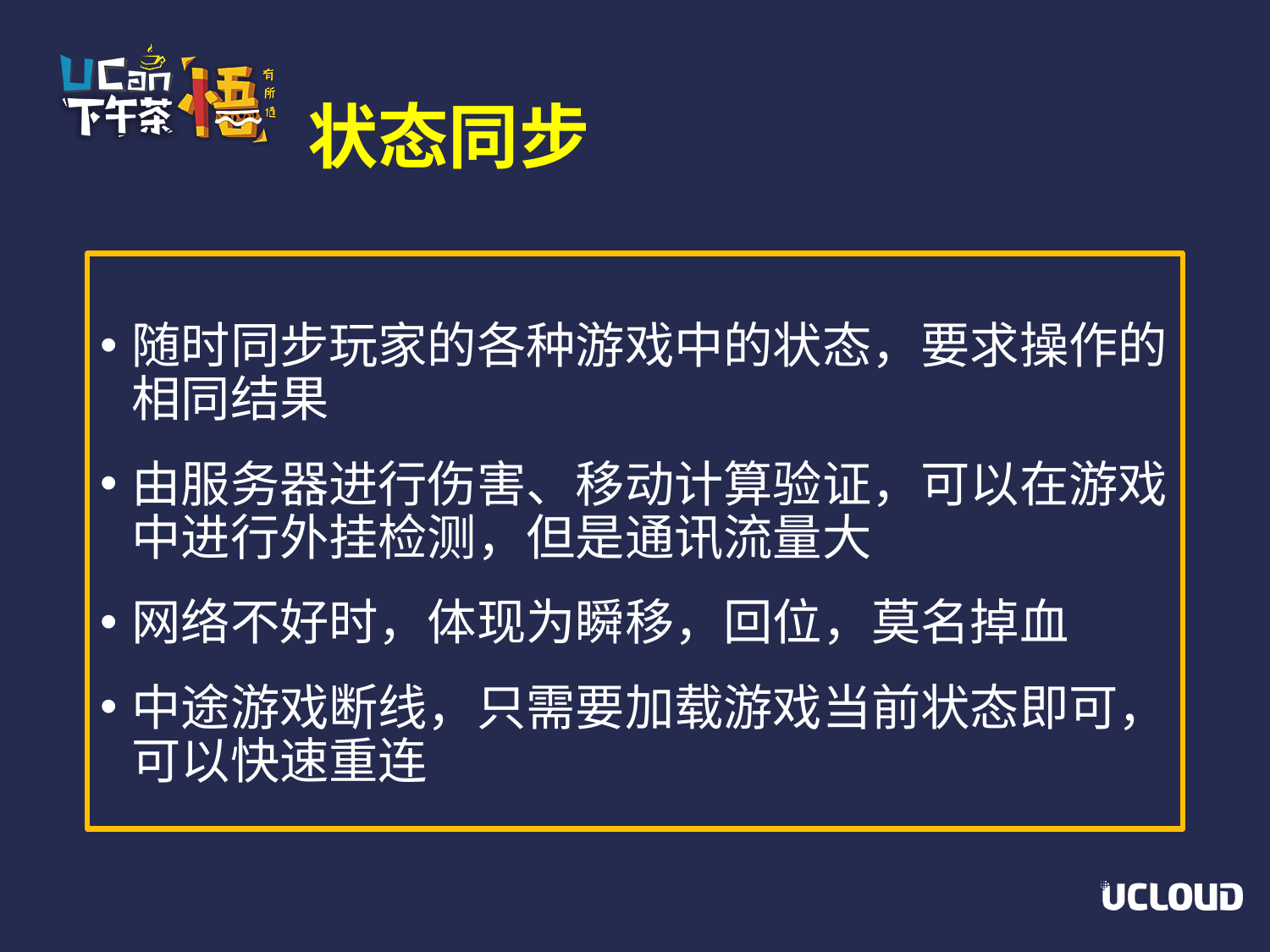

# 状态同步

随时同步玩家的各种游戏中的状态，要求操作的相同结果
由服务器进行伤害、移动计算验证，可以在游戏中进行外挂检测，但是通讯流量大
网络不好时，体现为瞬移，回位，莫名掉血
中途游戏断线，只需要加载游戏当前状态即可，可以快速重连